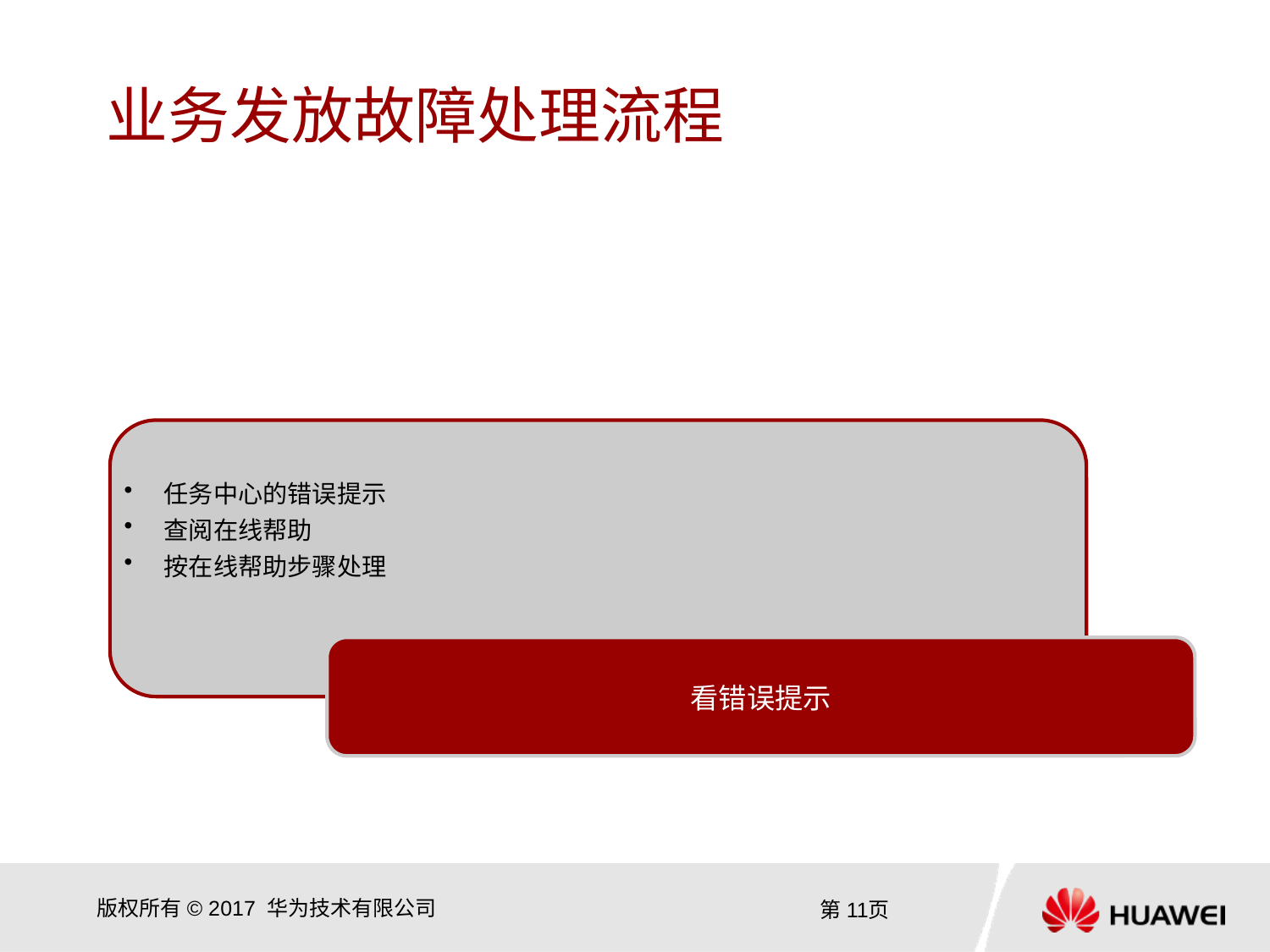

# 业务发放故障处理流程
看错误提示
任务中心的错误提示
查阅在线帮助
按在线帮助步骤处理